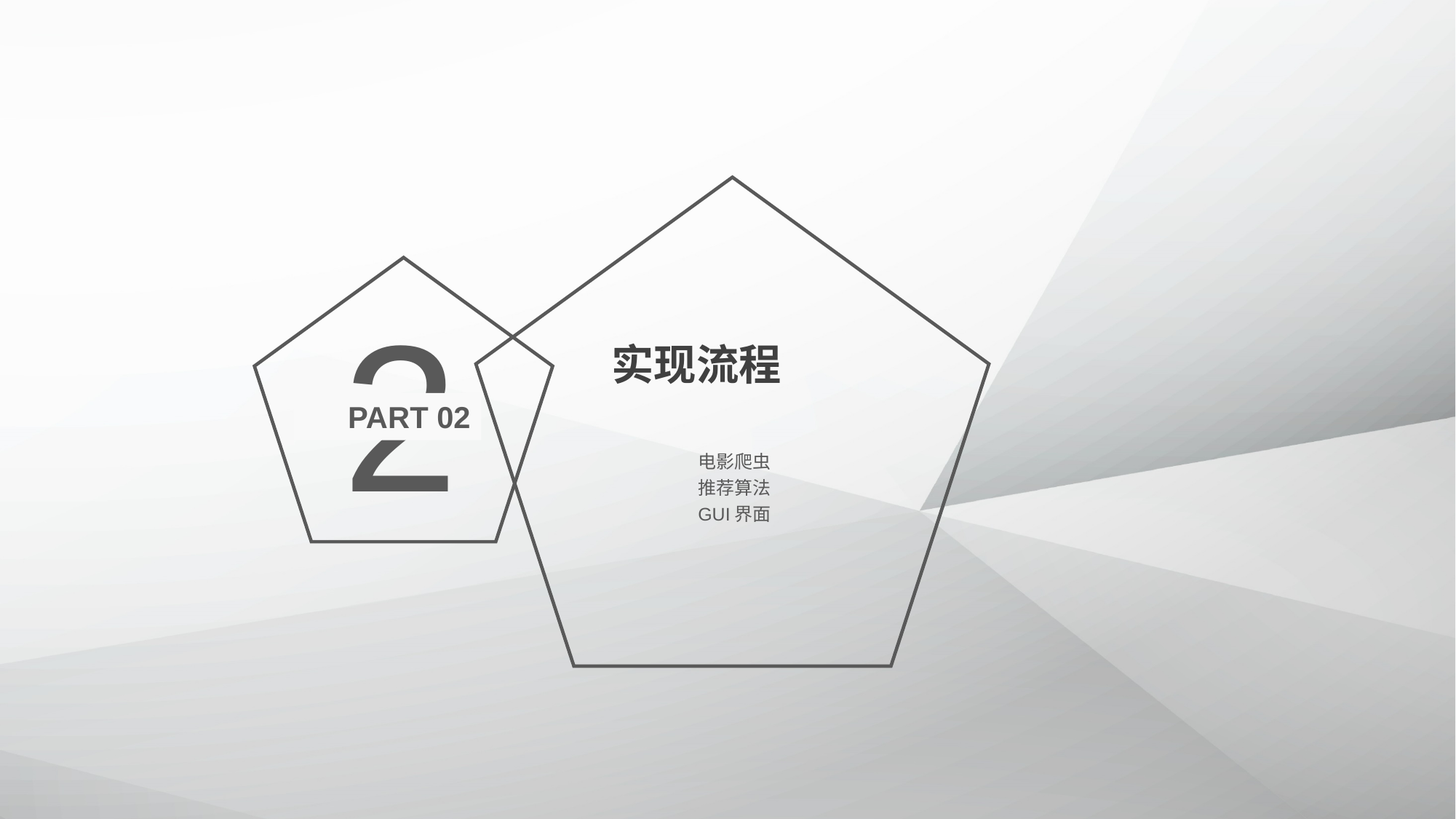

2
实现流程
PART 02
电影爬虫
推荐算法
GUI界面